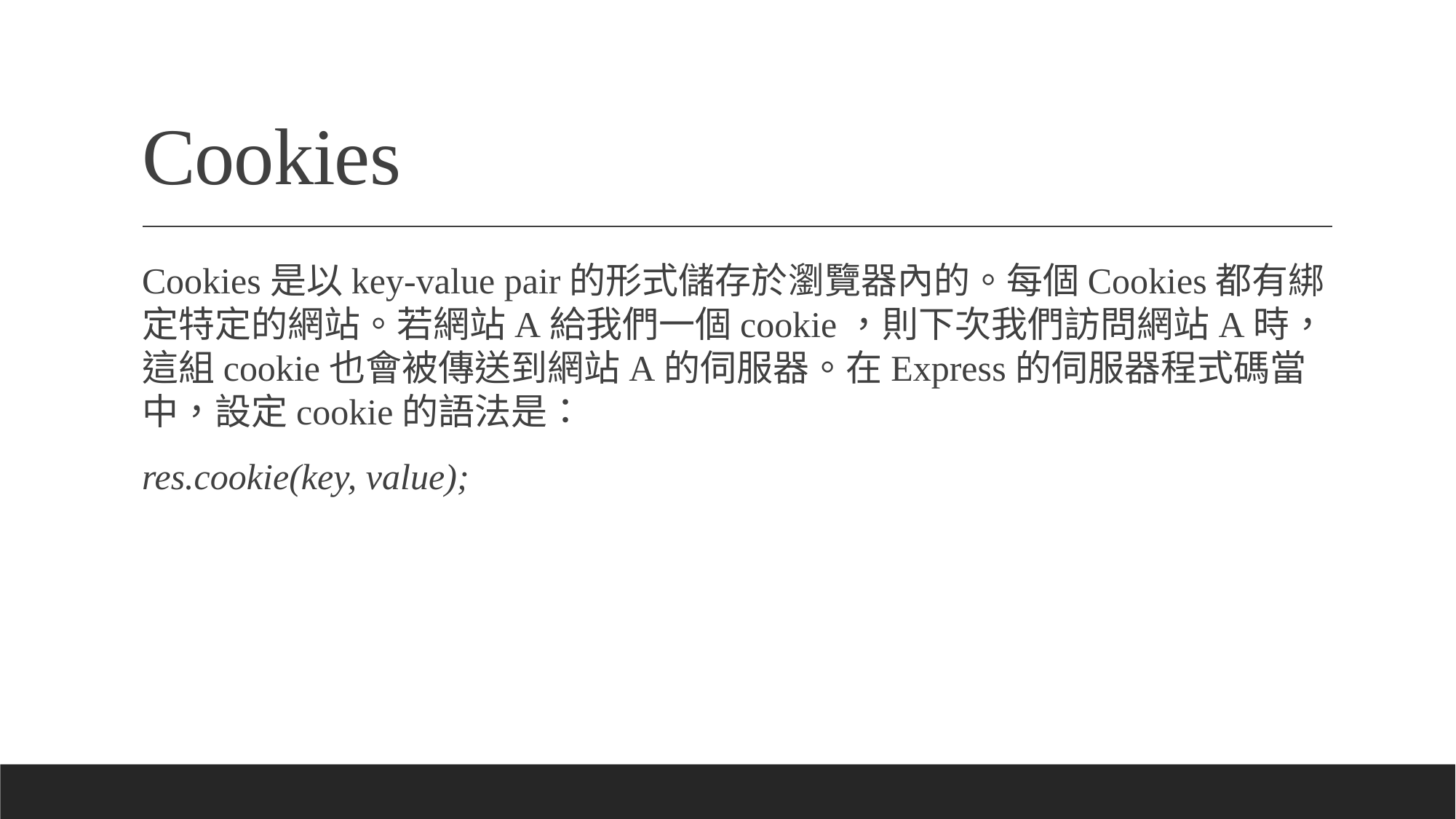

# Cookies
Cookies是以key-value pair的形式儲存於瀏覽器內的。每個Cookies都有綁定特定的網站。若網站A給我們一個cookie，則下次我們訪問網站A時，這組cookie也會被傳送到網站A的伺服器。在Express的伺服器程式碼當中，設定cookie的語法是：
res.cookie(key, value);